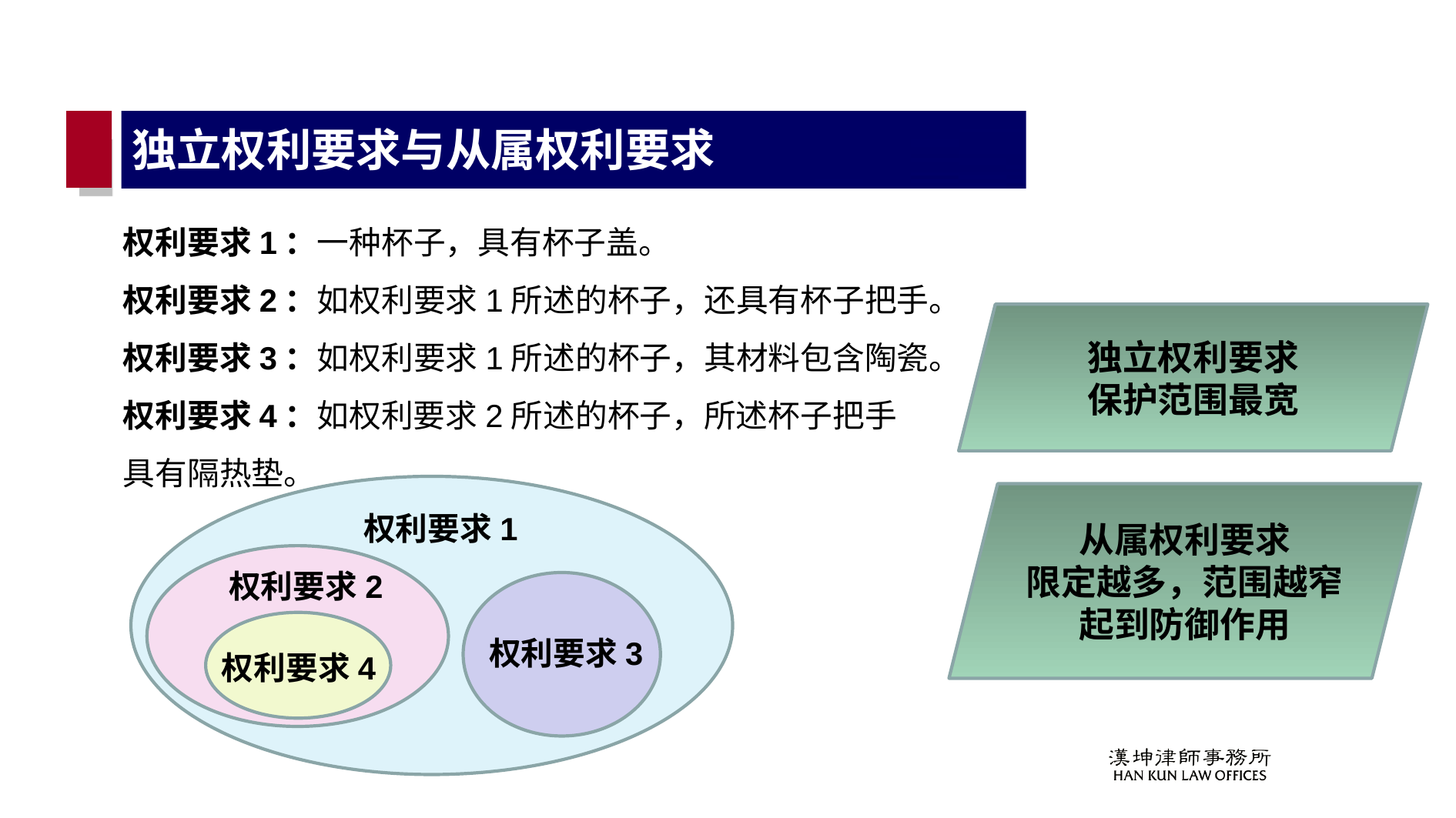

# 独立权利要求与从属权利要求
权利要求1：一种杯子，具有杯子盖。
权利要求2：如权利要求1所述的杯子，还具有杯子把手。
独立权利要求
保护范围最宽
权利要求3：如权利要求1所述的杯子，其材料包含陶瓷。
权利要求4：如权利要求2所述的杯子，所述杯子把手具有隔热垫。

从属权利要求
限定越多，范围越窄
起到防御作用
权利要求1

权利要求2

权利要求3
权利要求4